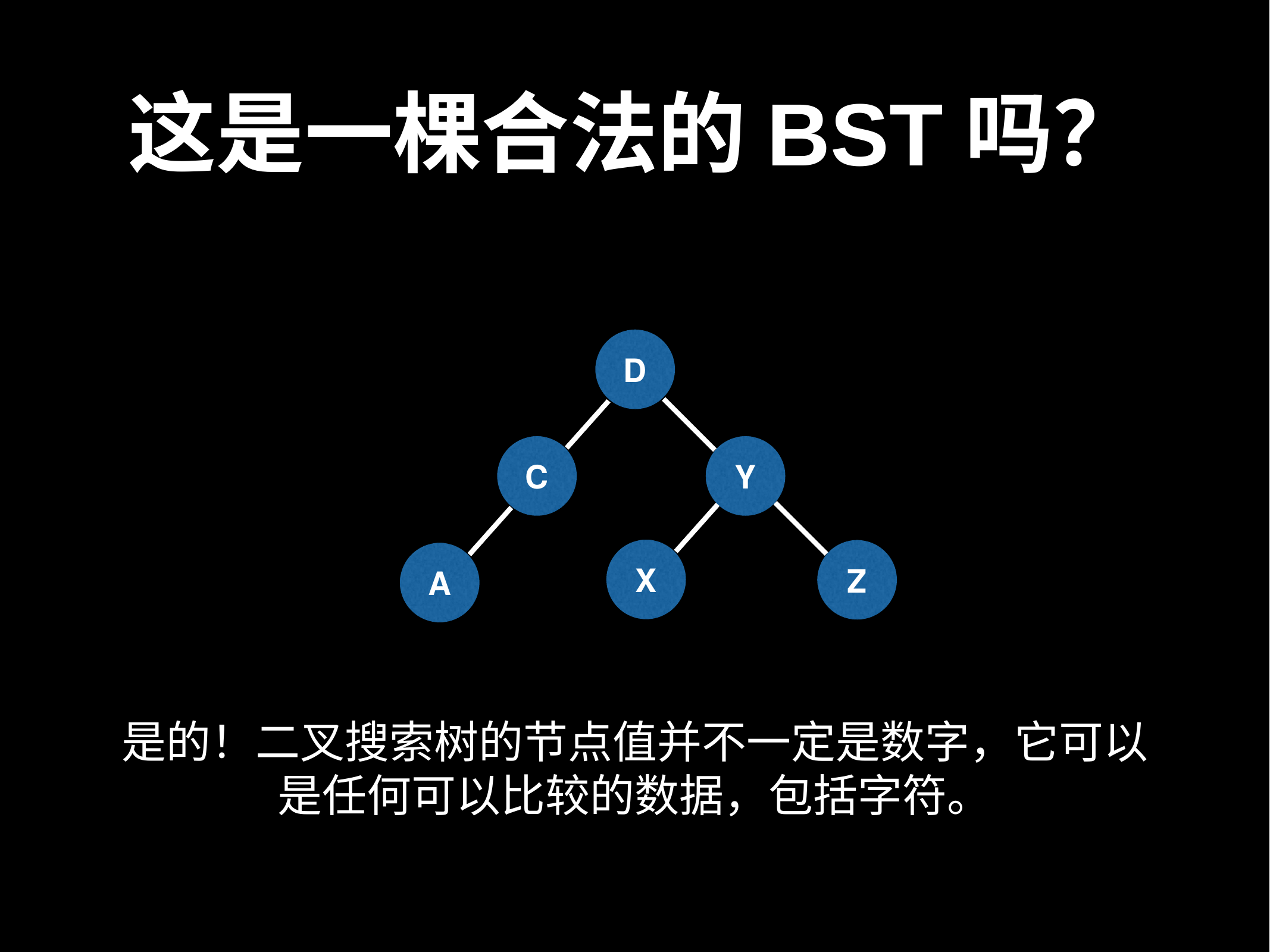

# 这是一棵合法的BST吗？
D

C
Y

X
Z
A
是的！二叉搜索树的节点值并不一定是数字，它可以是任何可以比较的数据，包括字符。